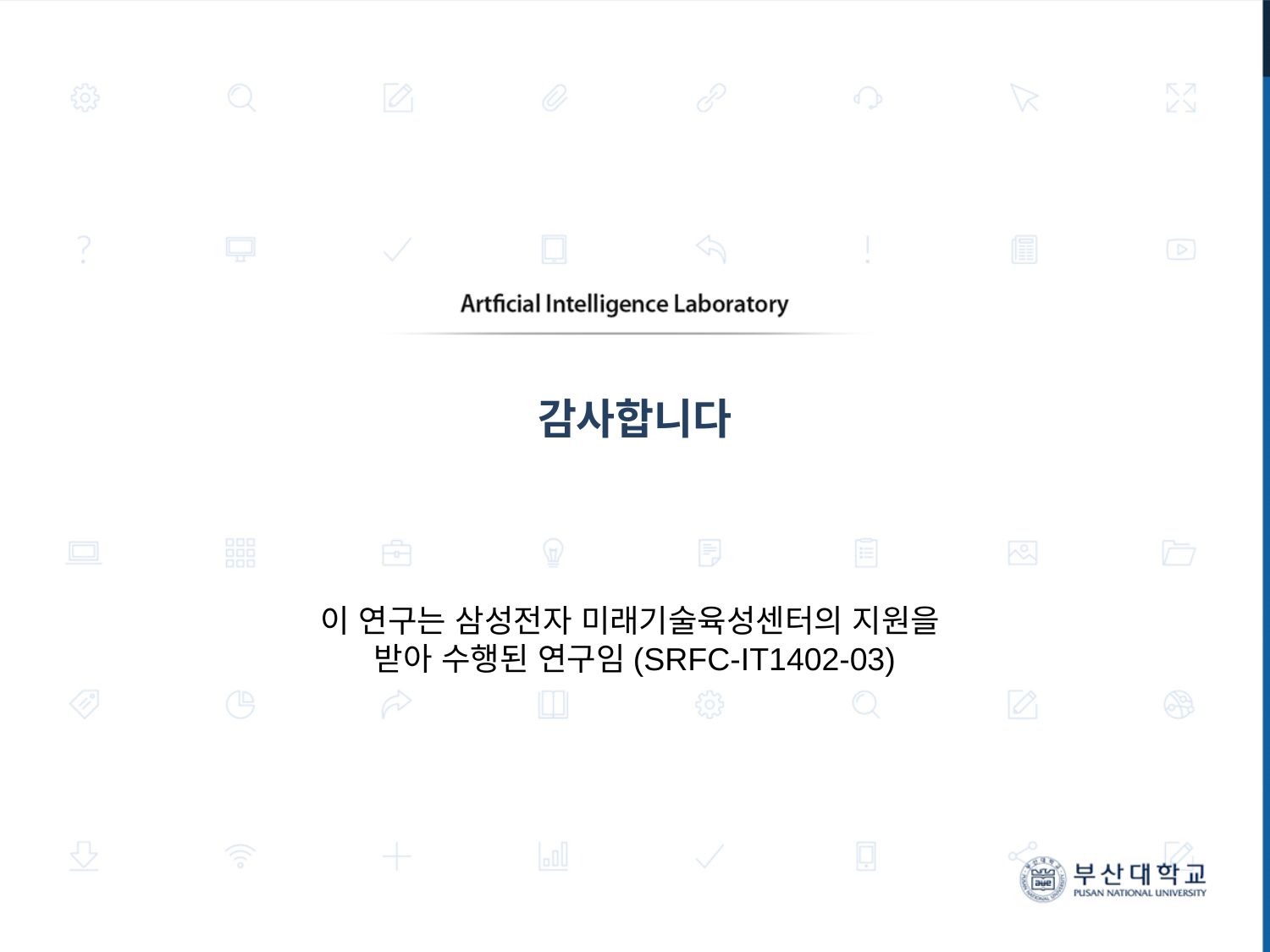

# 감사합니다
이 연구는 삼성전자 미래기술육성센터의 지원을
받아 수행된 연구임(SRFC-IT1402-03)